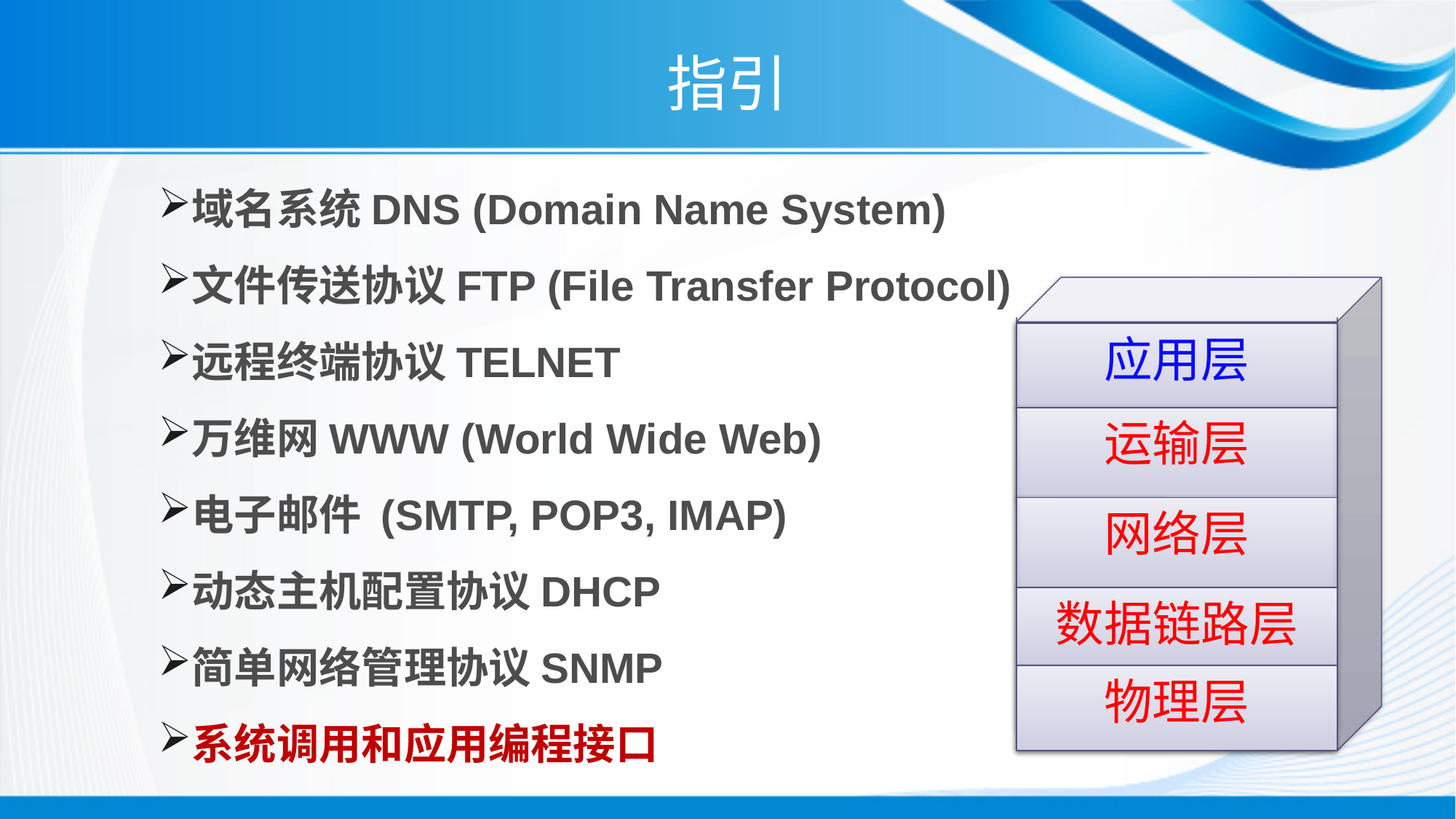

# 指引
域名系统DNS (Domain Name System)
文件传送协议FTP (File Transfer Protocol)
远程终端协议TELNET
万维网WWW (World Wide Web)
电子邮件 (SMTP, POP3, IMAP)
动态主机配置协议DHCP
简单网络管理协议SNMP
系统调用和应用编程接口

应用层

运输层

网络层

数据链路层

物理层